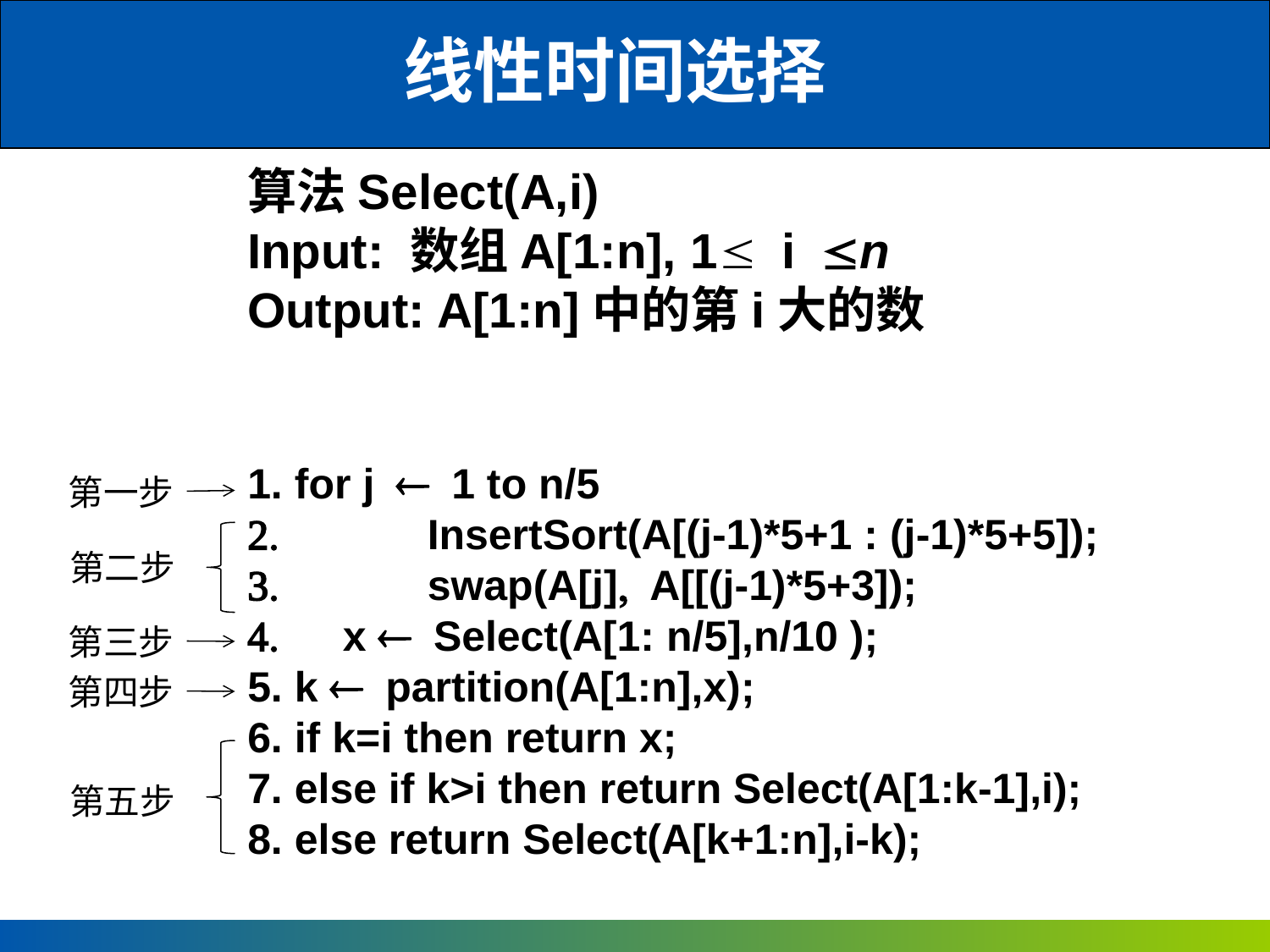

线性时间选择
算法Select(A,i)
Input: 数组A[1:n], 1≤ i ≤n
Output: A[1:n]中的第i大的数

1. for j ← 1 to n/5
2.       InsertSort(A[(j-1)*5+1 : (j-1)*5+5]);
3.       swap(A[j], A[[(j-1)*5+3]);
4.   x ← Select(A[1: n/5],n/10 );
5. k ← partition(A[1:n],x);
6. if k=i then return x;
7. else if k>i then return Select(A[1:k-1],i);
8. else return Select(A[k+1:n],i-k);
第一步

第二步
第三步
第四步

第五步